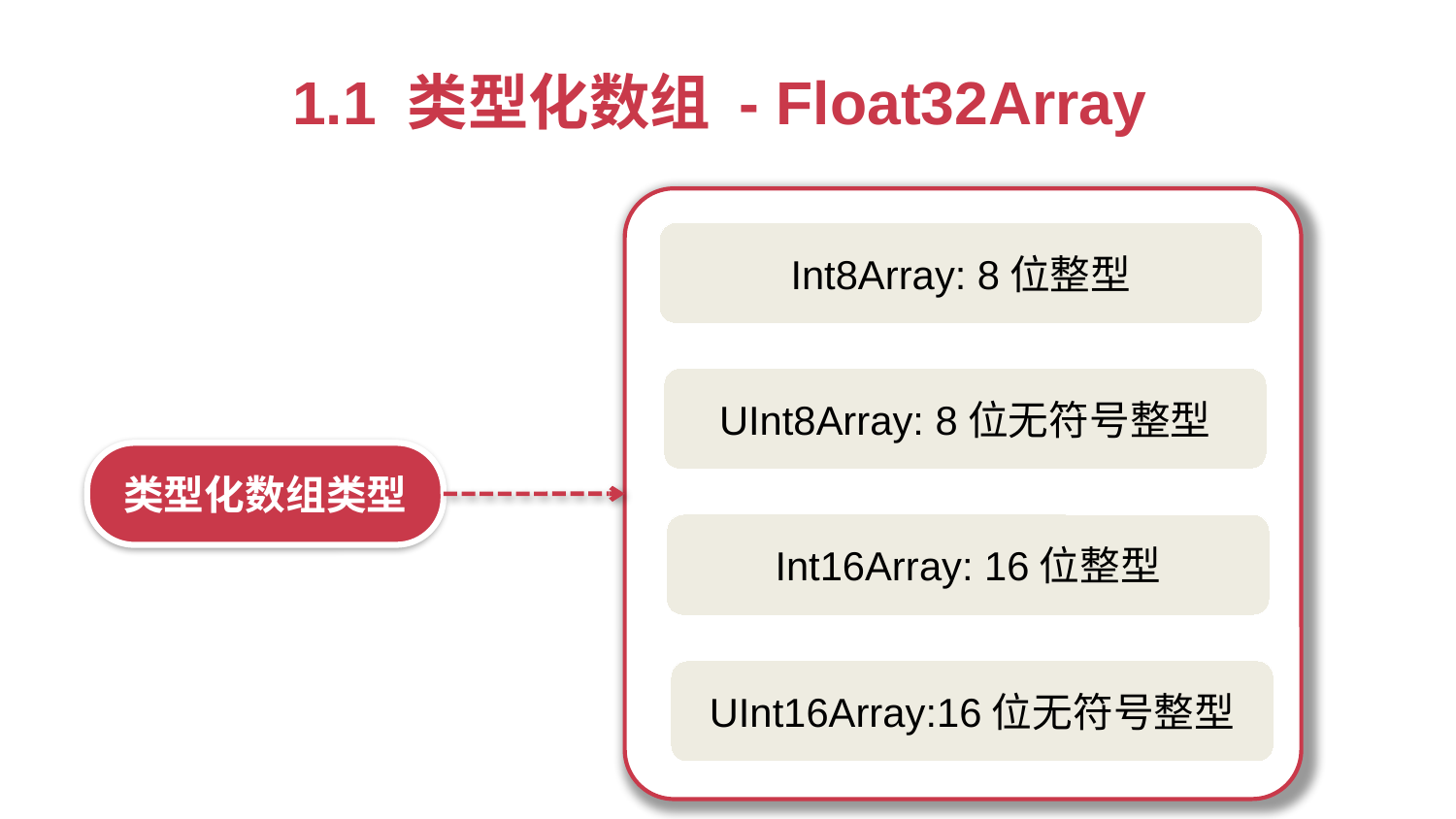

1.1 类型化数组 - Float32Array

Int8Array: 8位整型
UInt8Array: 8位无符号整型
类型化数组类型
Int16Array: 16位整型
UInt16Array:16位无符号整型